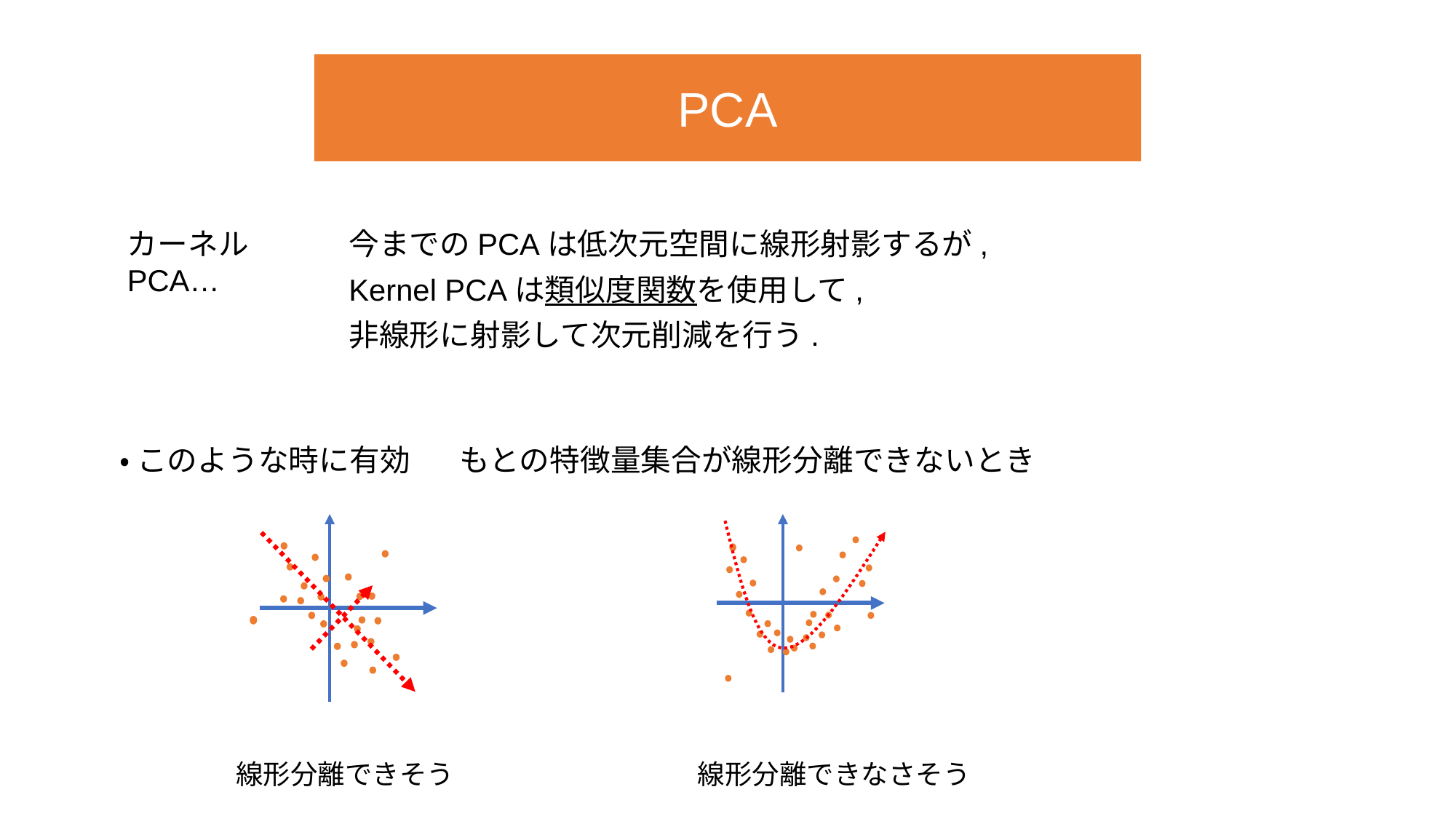

PCA
カーネルPCA…
今までのPCAは低次元空間に線形射影するが,
Kernel PCAは類似度関数を使用して,
非線形に射影して次元削減を行う.
・ このような時に有効
もとの特徴量集合が線形分離できないとき

線形分離できそう
線形分離できなさそう